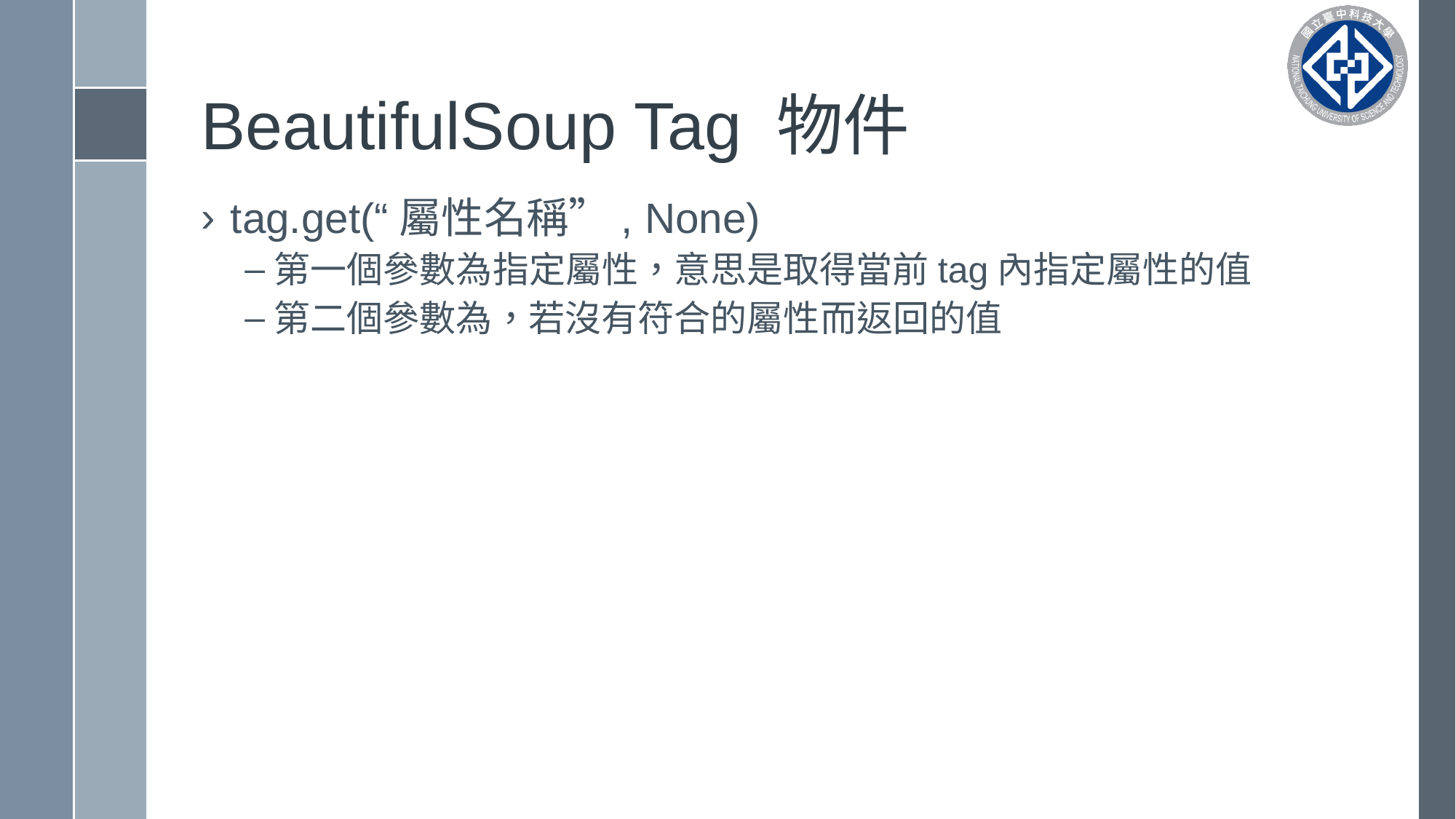

# BeautifulSoup Tag 物件
tag.get(“屬性名稱”, None)
第一個參數為指定屬性，意思是取得當前tag內指定屬性的值
第二個參數為，若沒有符合的屬性而返回的值